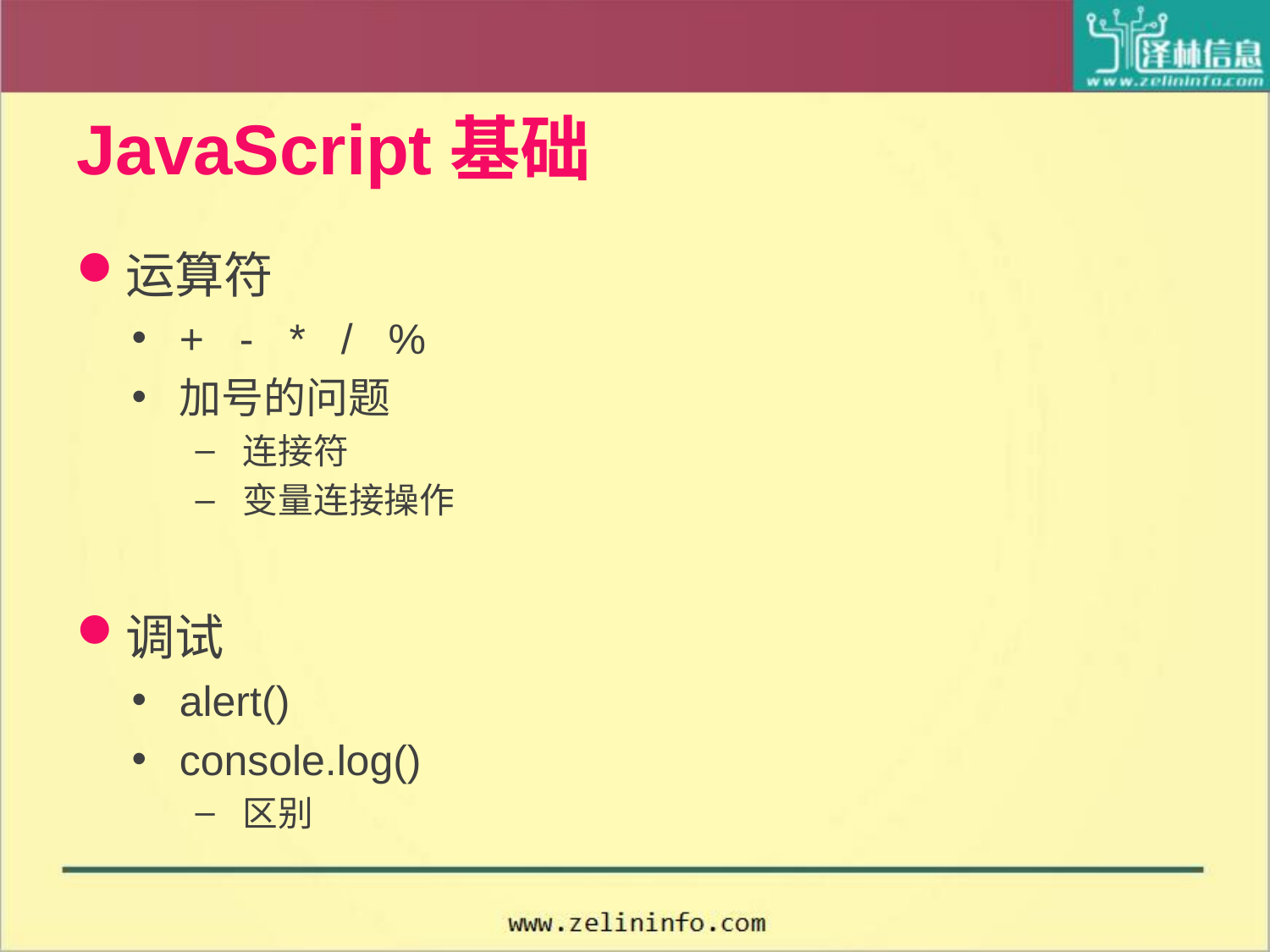

# JavaScript基础
运算符
+   -   *   /   %
加号的问题
连接符
变量连接操作

调试
alert()
console.log()
区别